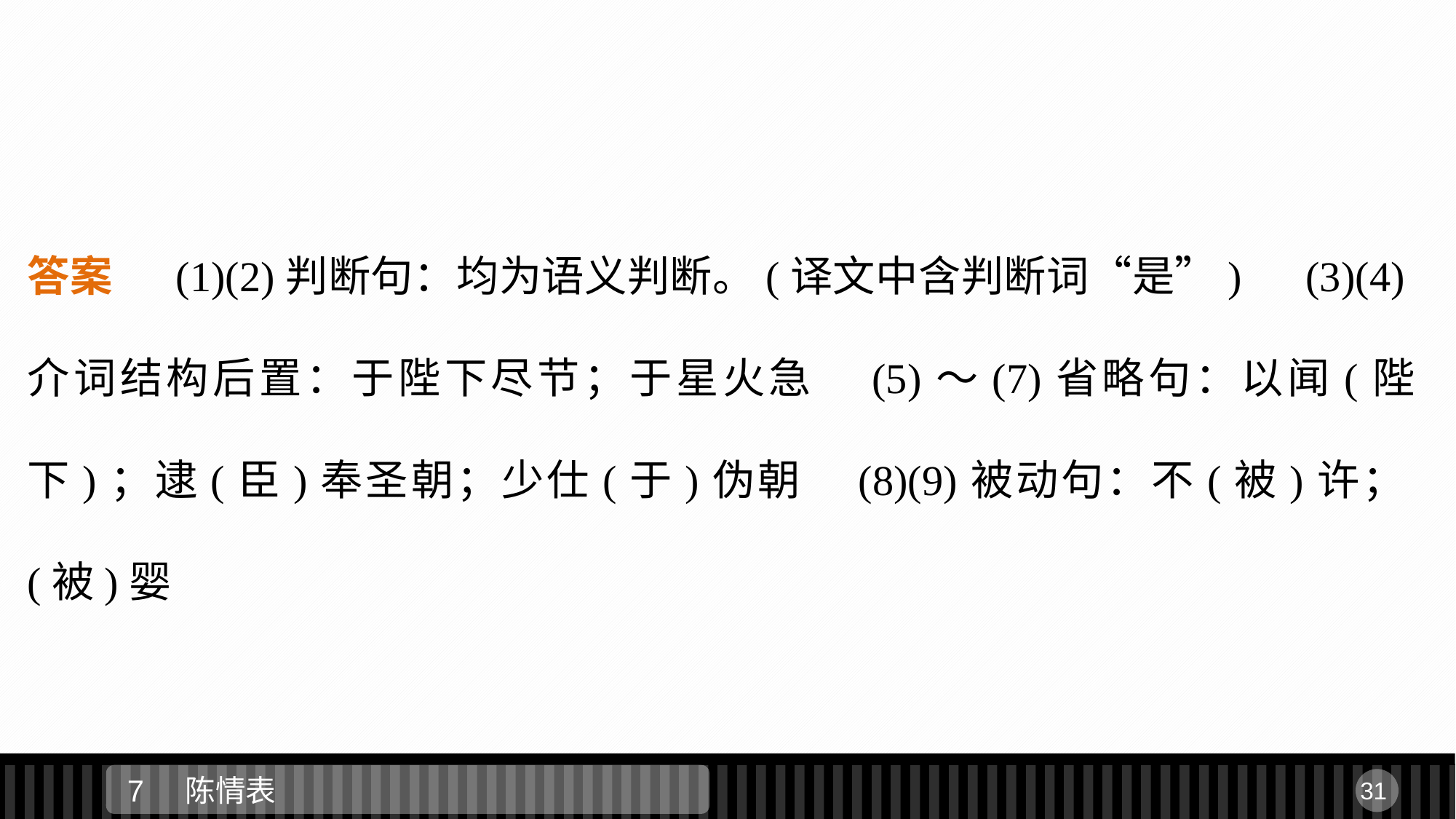

答案　 (1)(2)判断句：均为语义判断。(译文中含判断词“是”)　(3)(4)介词结构后置：于陛下尽节；于星火急　(5)～(7)省略句：以闻(陛下)；逮(臣)奉圣朝；少仕(于)伪朝　(8)(9)被动句：不(被)许；(被)婴